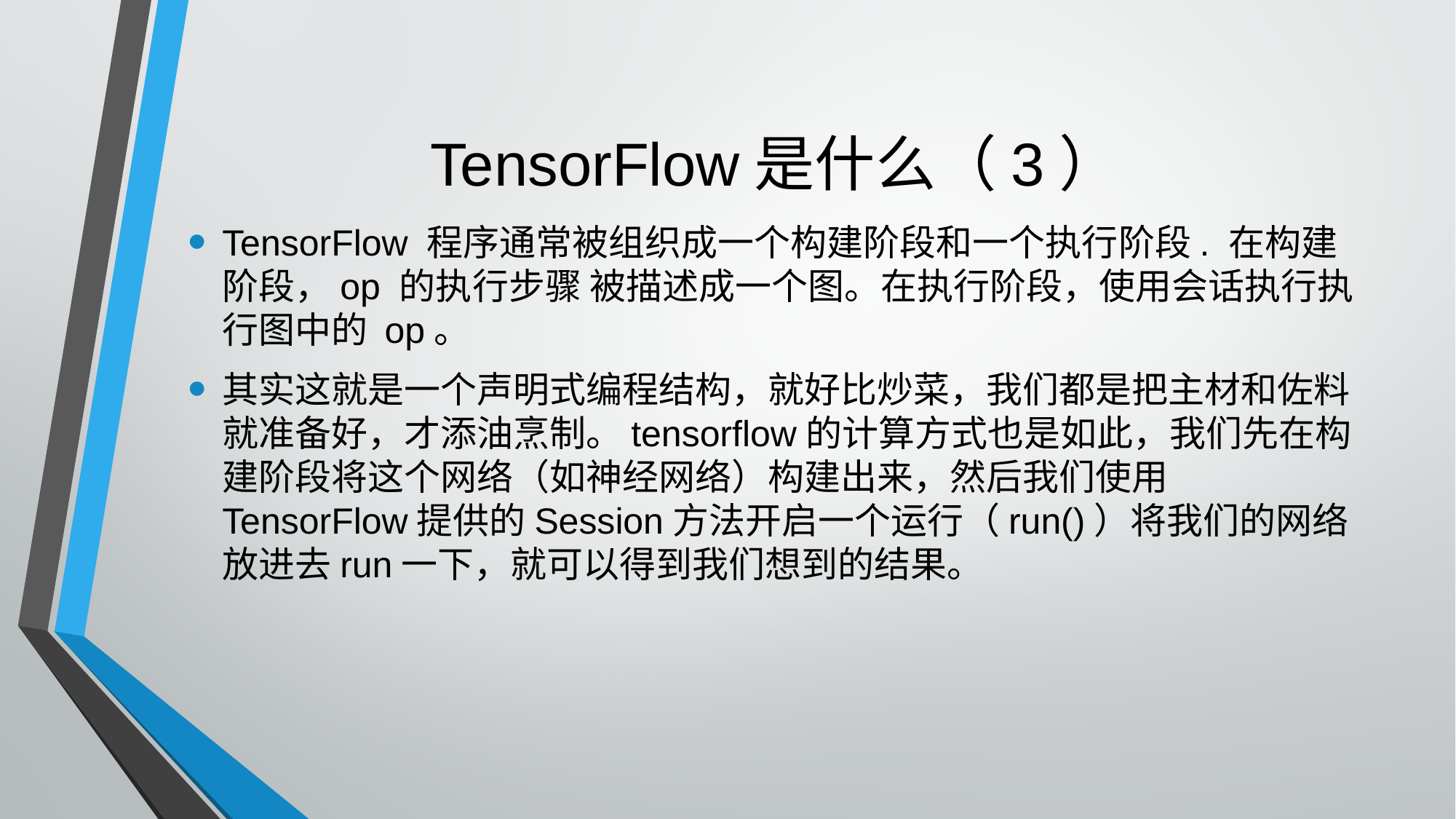

# TensorFlow是什么（3）
TensorFlow 程序通常被组织成一个构建阶段和一个执行阶段. 在构建阶段，op 的执行步骤 被描述成一个图。在执行阶段，使用会话执行执行图中的 op。
其实这就是一个声明式编程结构，就好比炒菜，我们都是把主材和佐料就准备好，才添油烹制。tensorflow的计算方式也是如此，我们先在构建阶段将这个网络（如神经网络）构建出来，然后我们使用TensorFlow提供的Session方法开启一个运行（run()）将我们的网络放进去run一下，就可以得到我们想到的结果。